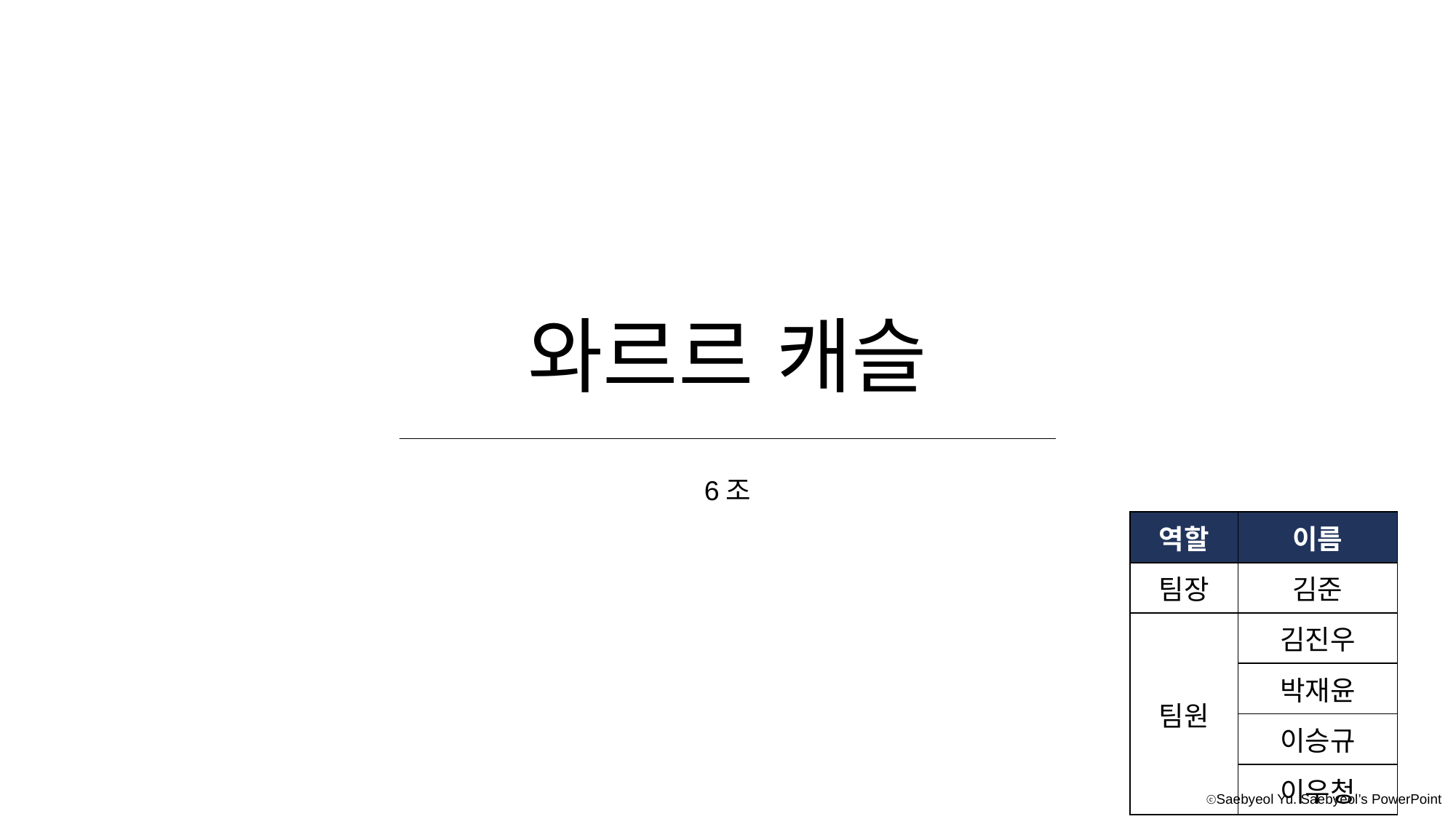

와르르 캐슬
6조
| 역할 | 이름 |
| --- | --- |
| 팀장 | 김준 |
| 팀원 | 김진우 |
|  | 박재윤 |
|  | 이승규 |
|  | 이우청 |